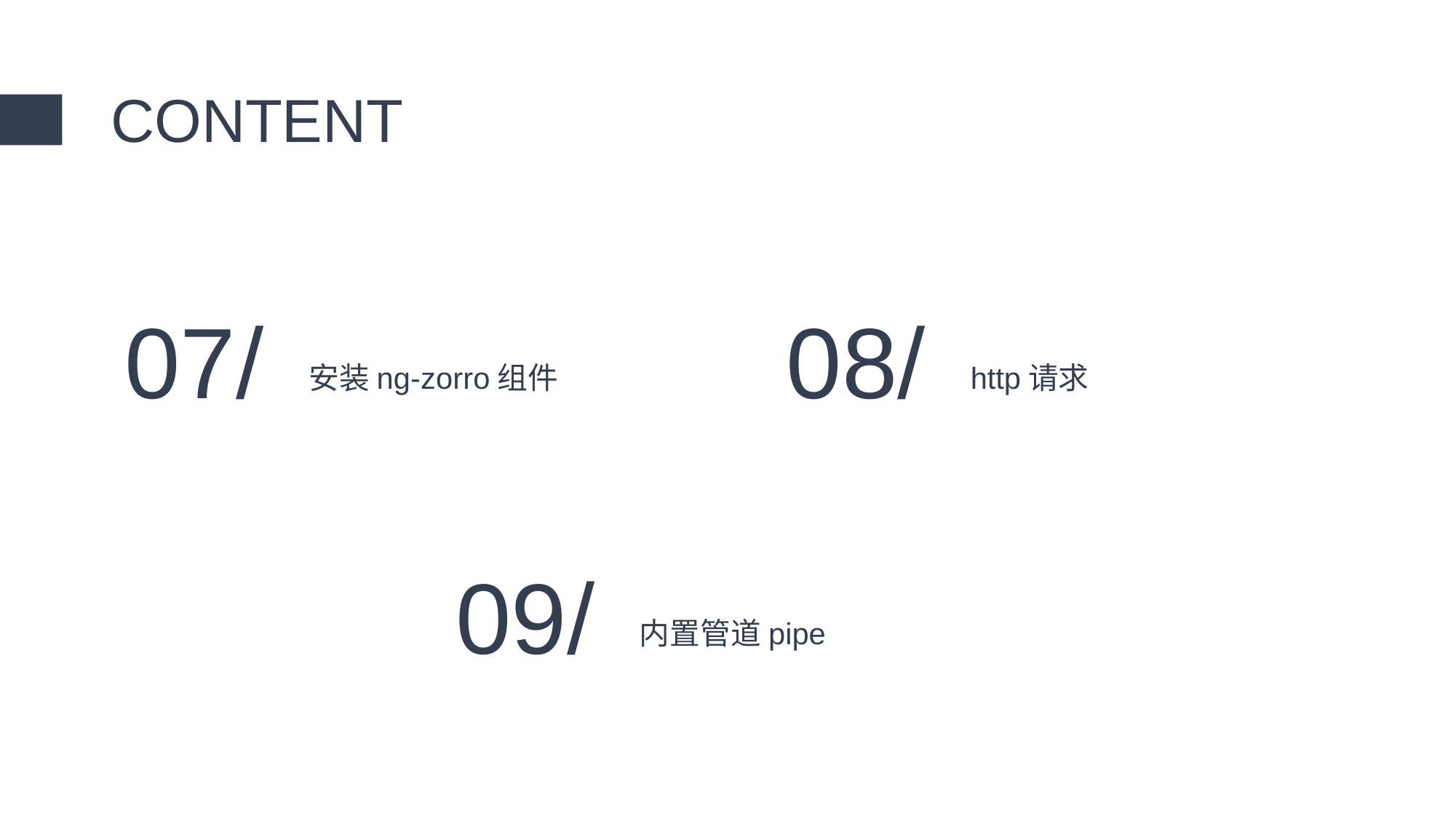

CONTENT

07/
08/
安装ng-zorro组件
http请求
09/
内置管道pipe